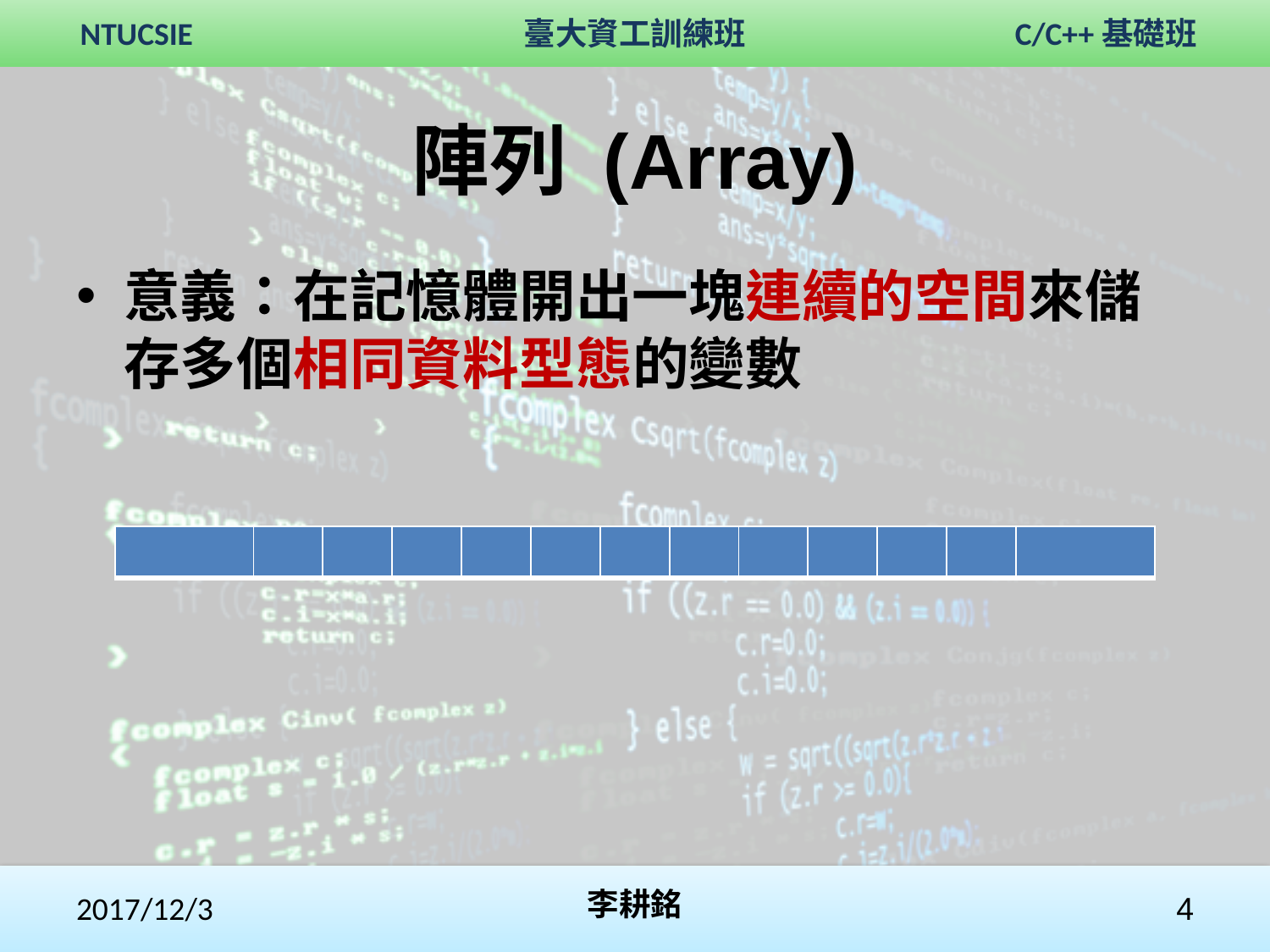

# 陣列 (Array)
意義：在記憶體開出一塊連續的空間來儲存多個相同資料型態的變數

|  |  |  |  |  |  |  |  |  |  |  |  |  |
| --- | --- | --- | --- | --- | --- | --- | --- | --- | --- | --- | --- | --- |
2017/12/3
李耕銘
4